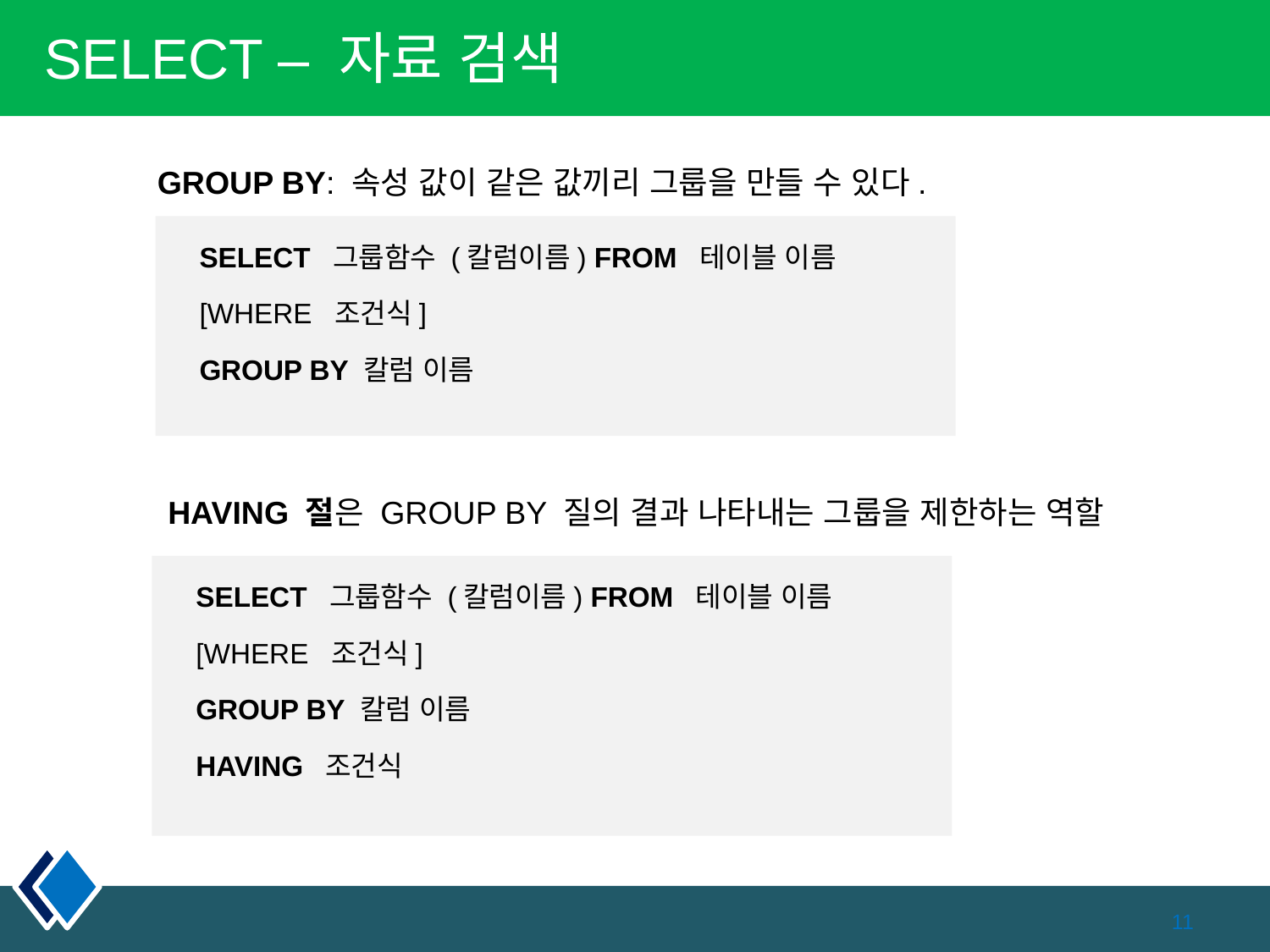

# SELECT – 자료 검색
GROUP BY: 속성 값이 같은 값끼리 그룹을 만들 수 있다.
    SELECT  그룹함수 (칼럼이름) FROM  테이블 이름
    [WHERE  조건식]
    GROUP BY 칼럼 이름
HAVING 절은 GROUP BY 질의 결과 나타내는 그룹을 제한하는 역할
    SELECT  그룹함수 (칼럼이름) FROM  테이블 이름
    [WHERE  조건식]
    GROUP BY 칼럼 이름
    HAVING  조건식
11